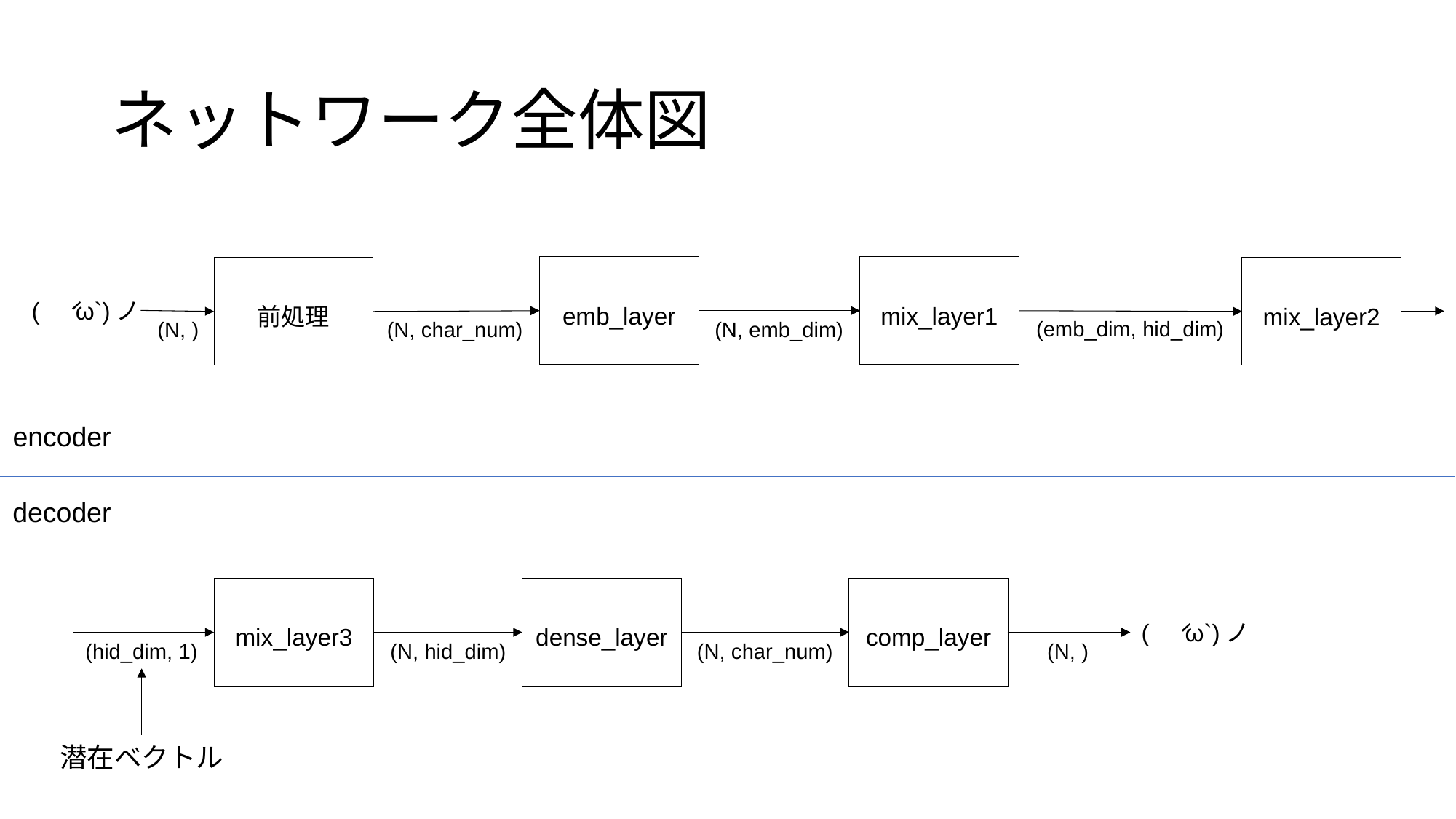

# ネットワーク全体図
emb_layer
mix_layer1
前処理
mix_layer2
(　́ω`)ノ
(emb_dim, hid_dim)
(N, )
(N, char_num)
(N, emb_dim)
encoder
decoder
mix_layer3
dense_layer
comp_layer
(　́ω`)ノ
(N, hid_dim)
(N, char_num)
(N, )
(hid_dim, 1)
潜在ベクトル